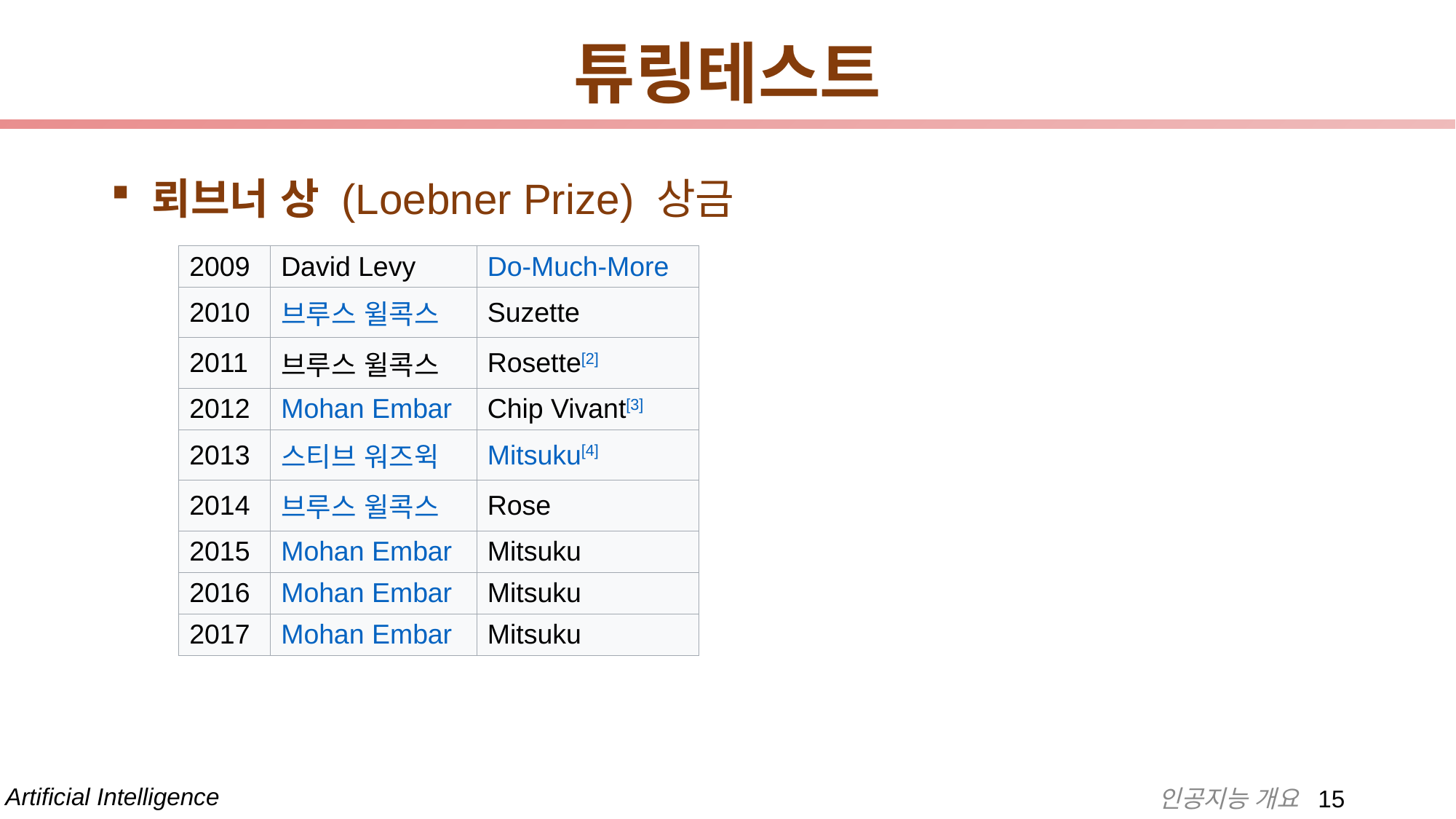

# 튜링테스트
뢰브너 상 (Loebner Prize) 상금
| 2009 | David Levy | Do-Much-More |
| --- | --- | --- |
| 2010 | 브루스 윌콕스 | Suzette |
| 2011 | 브루스 윌콕스 | Rosette[2] |
| 2012 | Mohan Embar | Chip Vivant[3] |
| 2013 | 스티브 워즈윅 | Mitsuku[4] |
| 2014 | 브루스 윌콕스 | Rose |
| 2015 | Mohan Embar | Mitsuku |
| 2016 | Mohan Embar | Mitsuku |
| 2017 | Mohan Embar | Mitsuku |